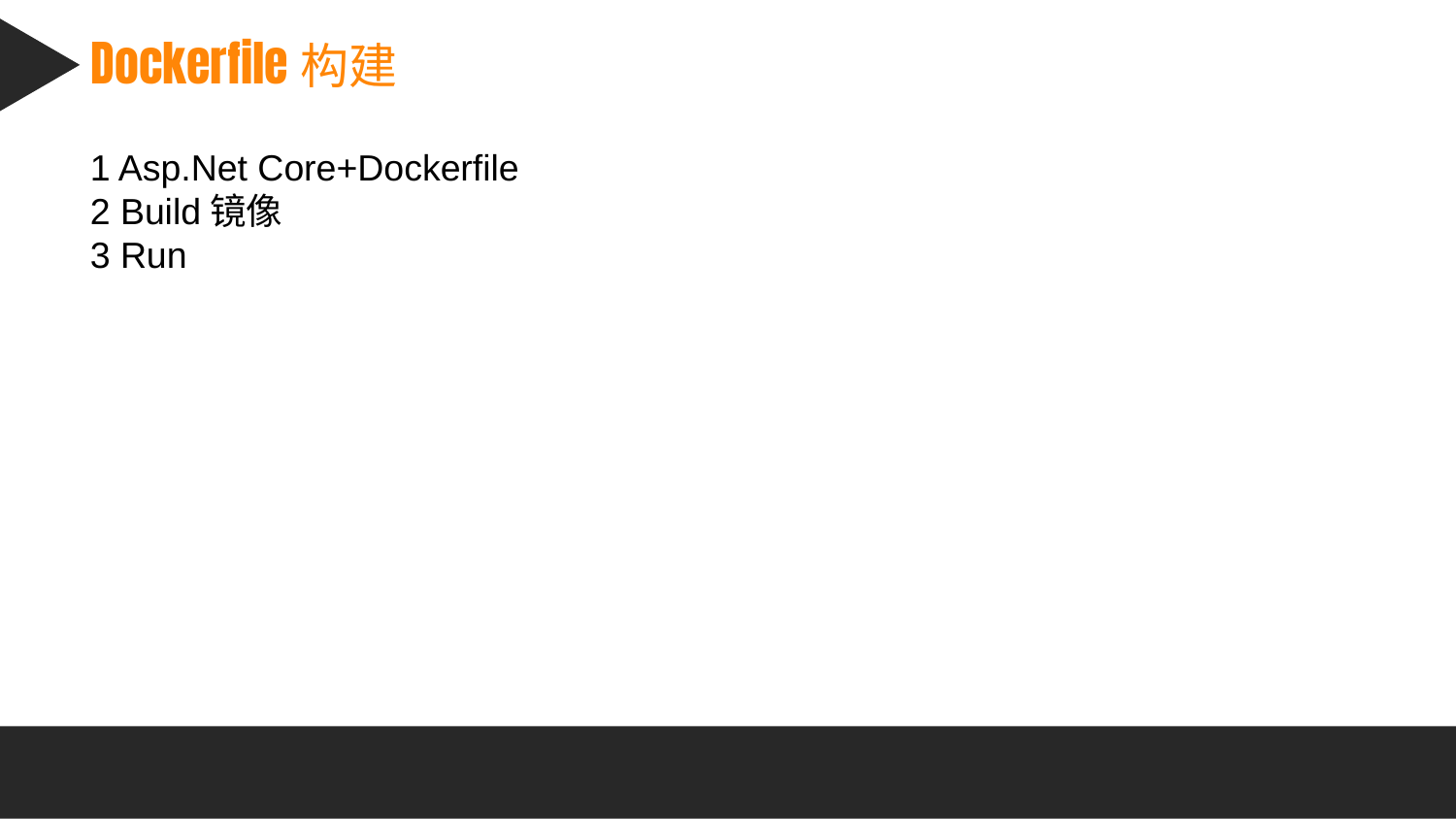

Dockerfile构建
1 Asp.Net Core+Dockerfile
2 Build镜像
3 Run